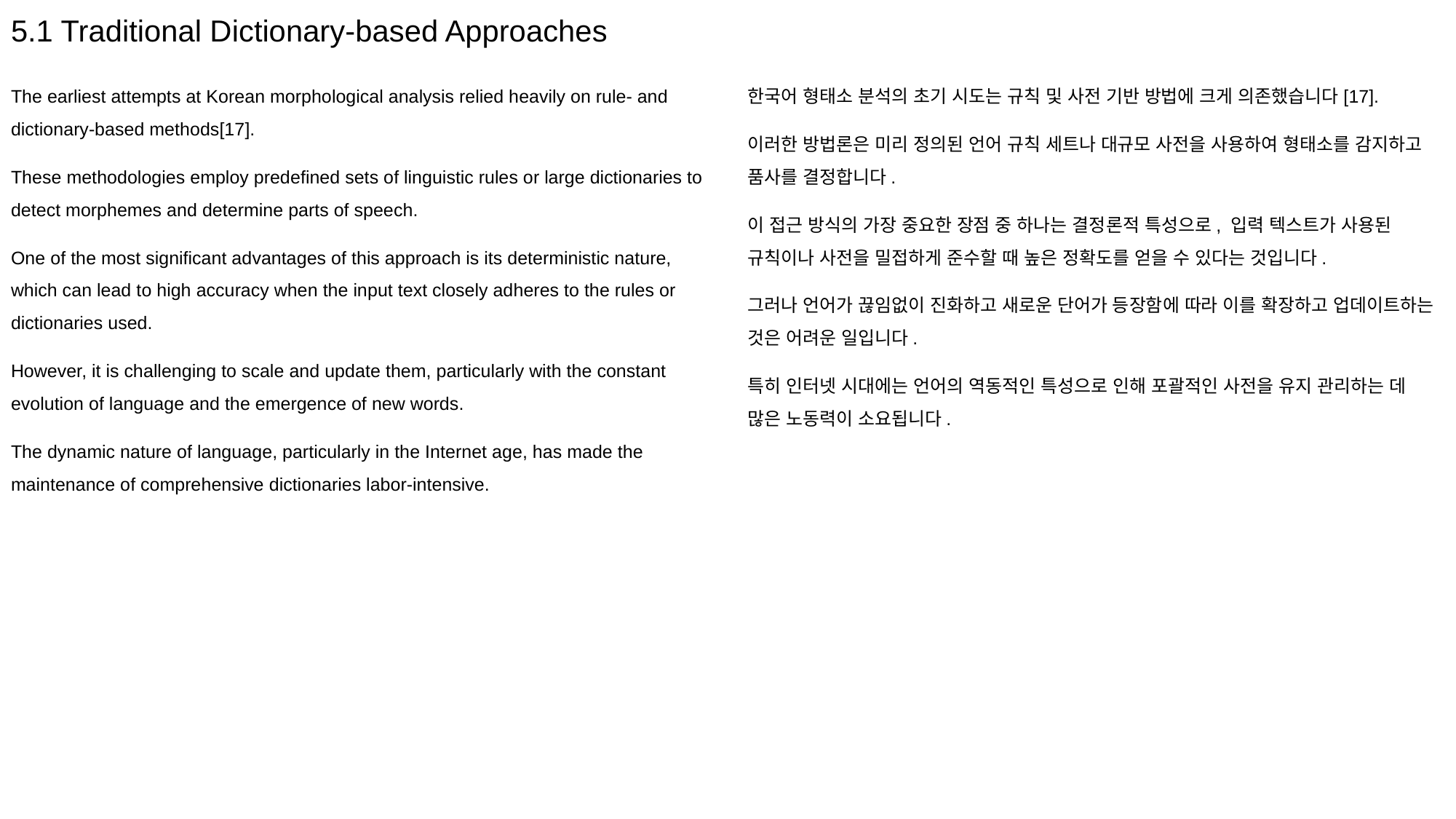

# 5.1 Traditional Dictionary-based Approaches
The earliest attempts at Korean morphological analysis relied heavily on rule- and dictionary-based methods[17].
These methodologies employ predefined sets of linguistic rules or large dictionaries to detect morphemes and determine parts of speech.
One of the most significant advantages of this approach is its deterministic nature, which can lead to high accuracy when the input text closely adheres to the rules or dictionaries used.
However, it is challenging to scale and update them, particularly with the constant evolution of language and the emergence of new words.
The dynamic nature of language, particularly in the Internet age, has made the maintenance of comprehensive dictionaries labor-intensive.
한국어 형태소 분석의 초기 시도는 규칙 및 사전 기반 방법에 크게 의존했습니다[17].
이러한 방법론은 미리 정의된 언어 규칙 세트나 대규모 사전을 사용하여 형태소를 감지하고 품사를 결정합니다.
이 접근 방식의 가장 중요한 장점 중 하나는 결정론적 특성으로, 입력 텍스트가 사용된 규칙이나 사전을 밀접하게 준수할 때 높은 정확도를 얻을 수 있다는 것입니다.
그러나 언어가 끊임없이 진화하고 새로운 단어가 등장함에 따라 이를 확장하고 업데이트하는 것은 어려운 일입니다.
특히 인터넷 시대에는 언어의 역동적인 특성으로 인해 포괄적인 사전을 유지 관리하는 데 많은 노동력이 소요됩니다.